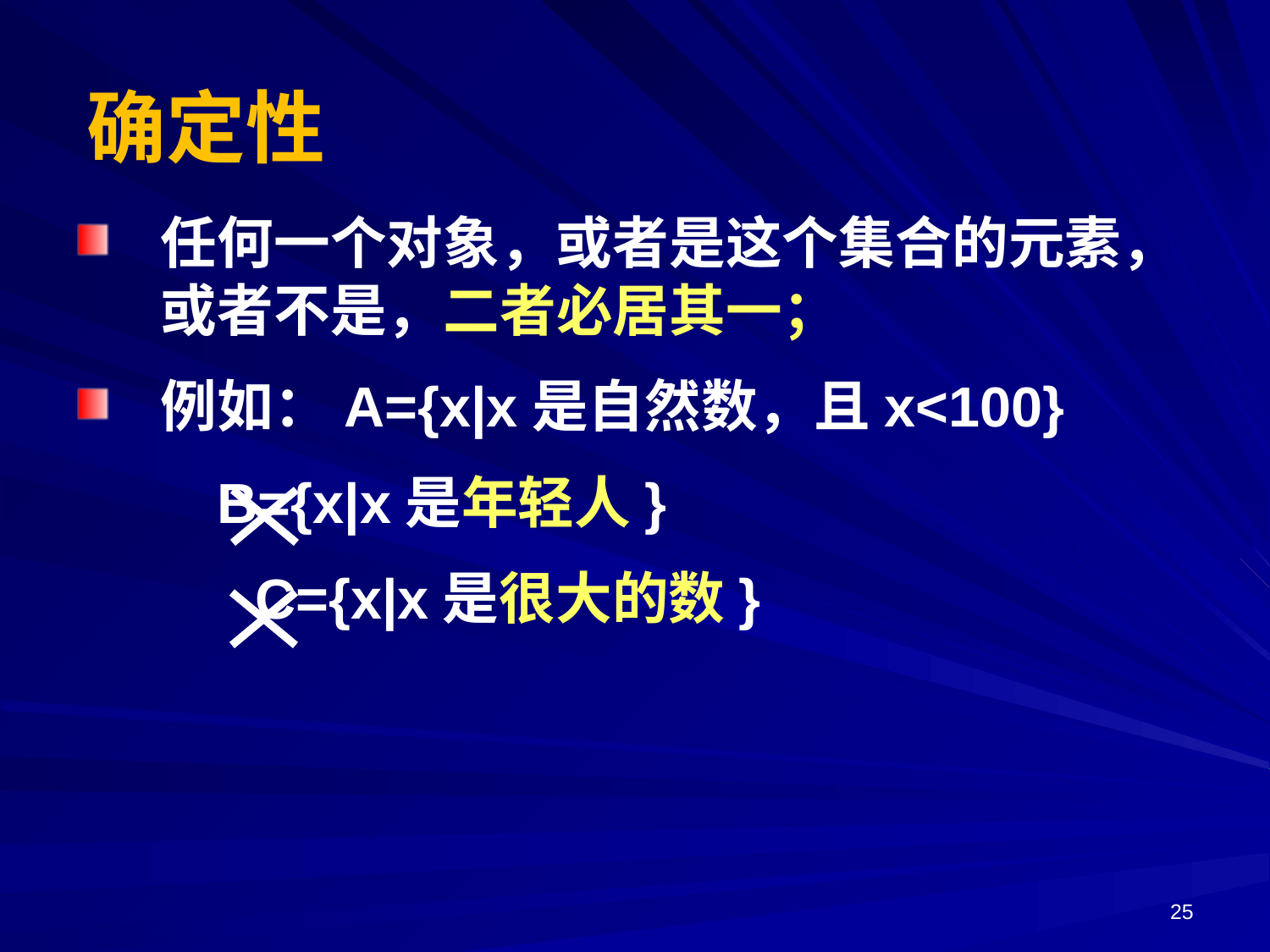

确定性
任何一个对象，或者是这个集合的元素，或者不是，二者必居其一；
例如：A={x|x是自然数，且x<100}
         B={x|x是年轻人}
	      C={x|x是很大的数}

25